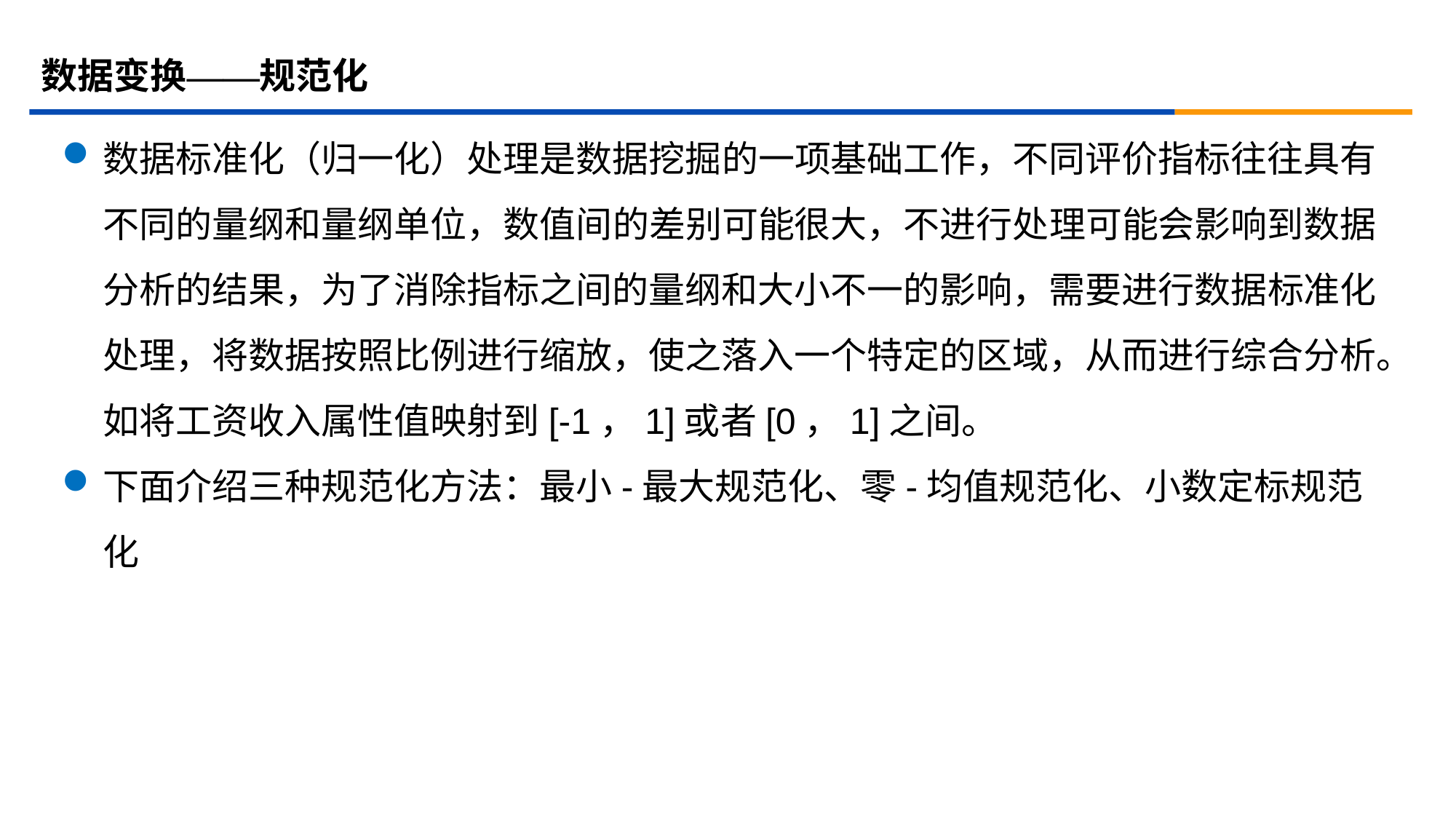

# 数据变换——规范化

数据标准化（归一化）处理是数据挖掘的一项基础工作，不同评价指标往往具有不同的量纲和量纲单位，数值间的差别可能很大，不进行处理可能会影响到数据分析的结果，为了消除指标之间的量纲和大小不一的影响，需要进行数据标准化处理，将数据按照比例进行缩放，使之落入一个特定的区域，从而进行综合分析。如将工资收入属性值映射到[-1，1]或者[0，1]之间。
下面介绍三种规范化方法：最小-最大规范化、零-均值规范化、小数定标规范化